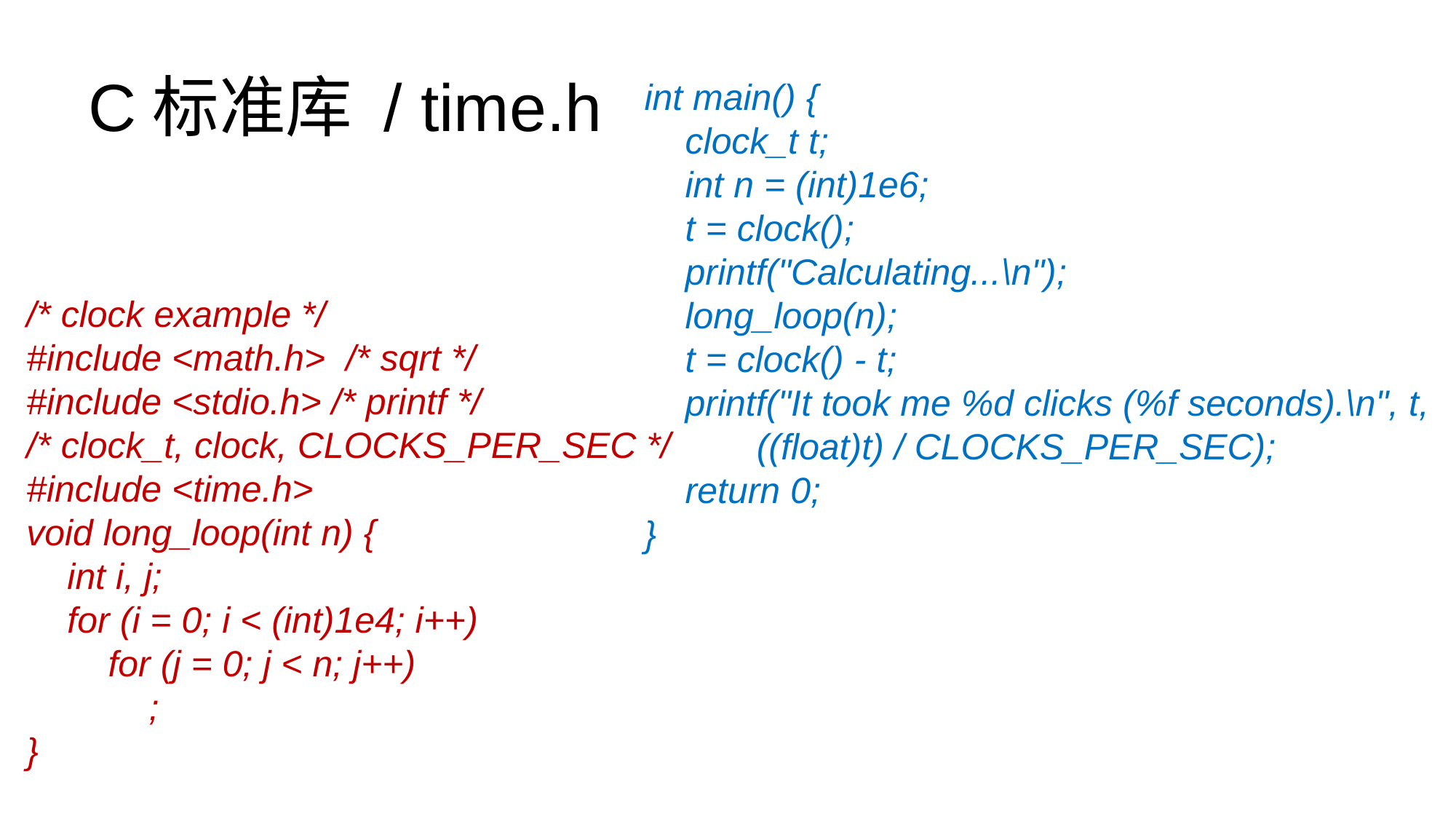

# C标准库 / time.h
int main() {
    clock_t t;
    int n = (int)1e6;
    t = clock();
    printf("Calculating...\n");
    long_loop(n);
    t = clock() - t;
    printf("It took me %d clicks (%f seconds).\n", t,
           ((float)t) / CLOCKS_PER_SEC);
    return 0;
}
/* clock example */
#include <math.h>  /* sqrt */
#include <stdio.h> /* printf */
/* clock_t, clock, CLOCKS_PER_SEC */
#include <time.h>
void long_loop(int n) {
    int i, j;
    for (i = 0; i < (int)1e4; i++)
        for (j = 0; j < n; j++)
            ;
}